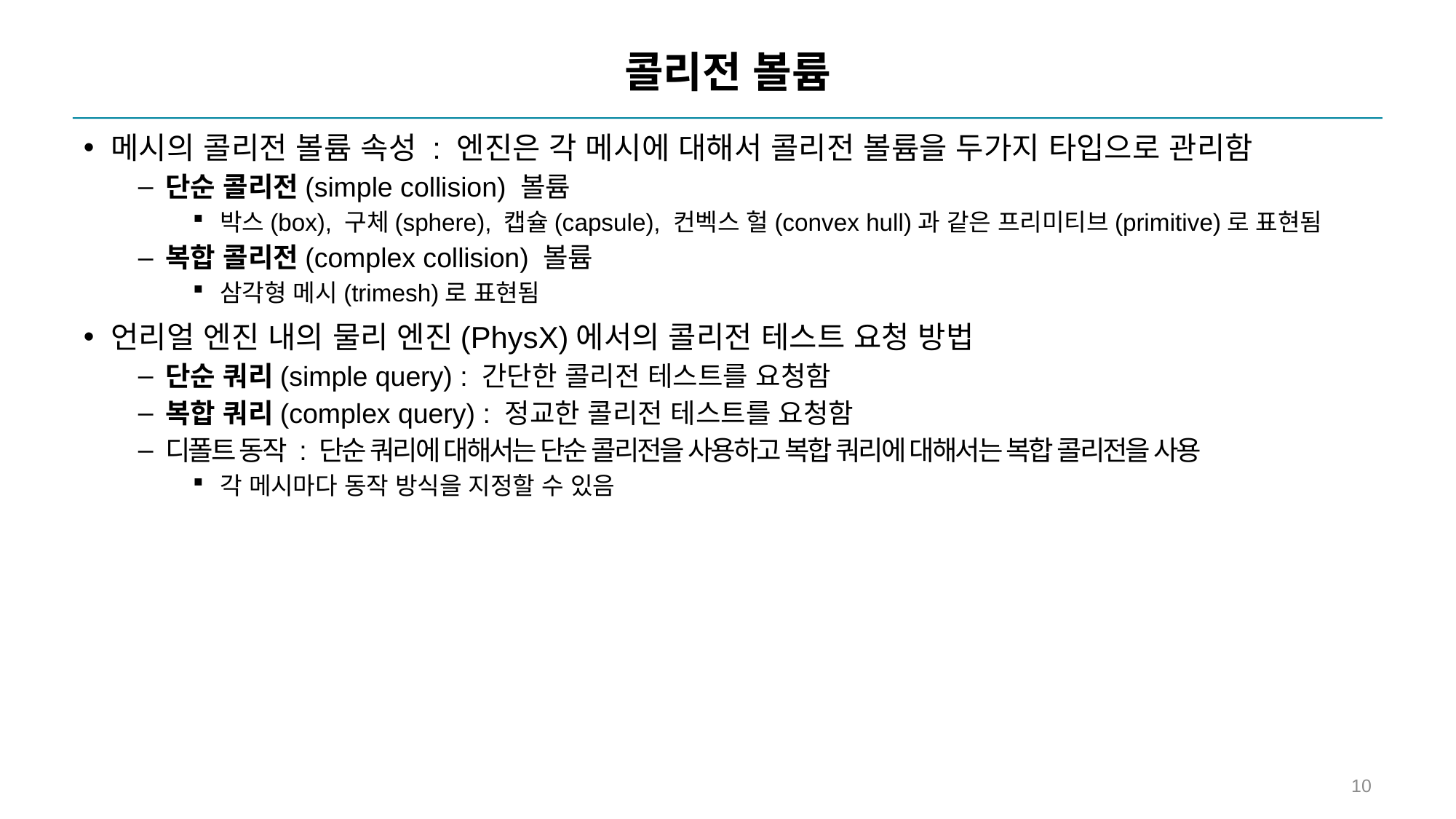

# 콜리전 볼륨
메시의 콜리전 볼륨 속성 : 엔진은 각 메시에 대해서 콜리전 볼륨을 두가지 타입으로 관리함
단순 콜리전(simple collision) 볼륨
박스(box), 구체(sphere), 캡슐(capsule), 컨벡스 헐(convex hull)과 같은 프리미티브(primitive)로 표현됨
복합 콜리전(complex collision) 볼륨
삼각형 메시(trimesh)로 표현됨
언리얼 엔진 내의 물리 엔진(PhysX)에서의 콜리전 테스트 요청 방법
단순 쿼리(simple query) : 간단한 콜리전 테스트를 요청함
복합 쿼리(complex query) : 정교한 콜리전 테스트를 요청함
디폴트 동작 : 단순 쿼리에 대해서는 단순 콜리전을 사용하고 복합 쿼리에 대해서는 복합 콜리전을 사용
각 메시마다 동작 방식을 지정할 수 있음

10